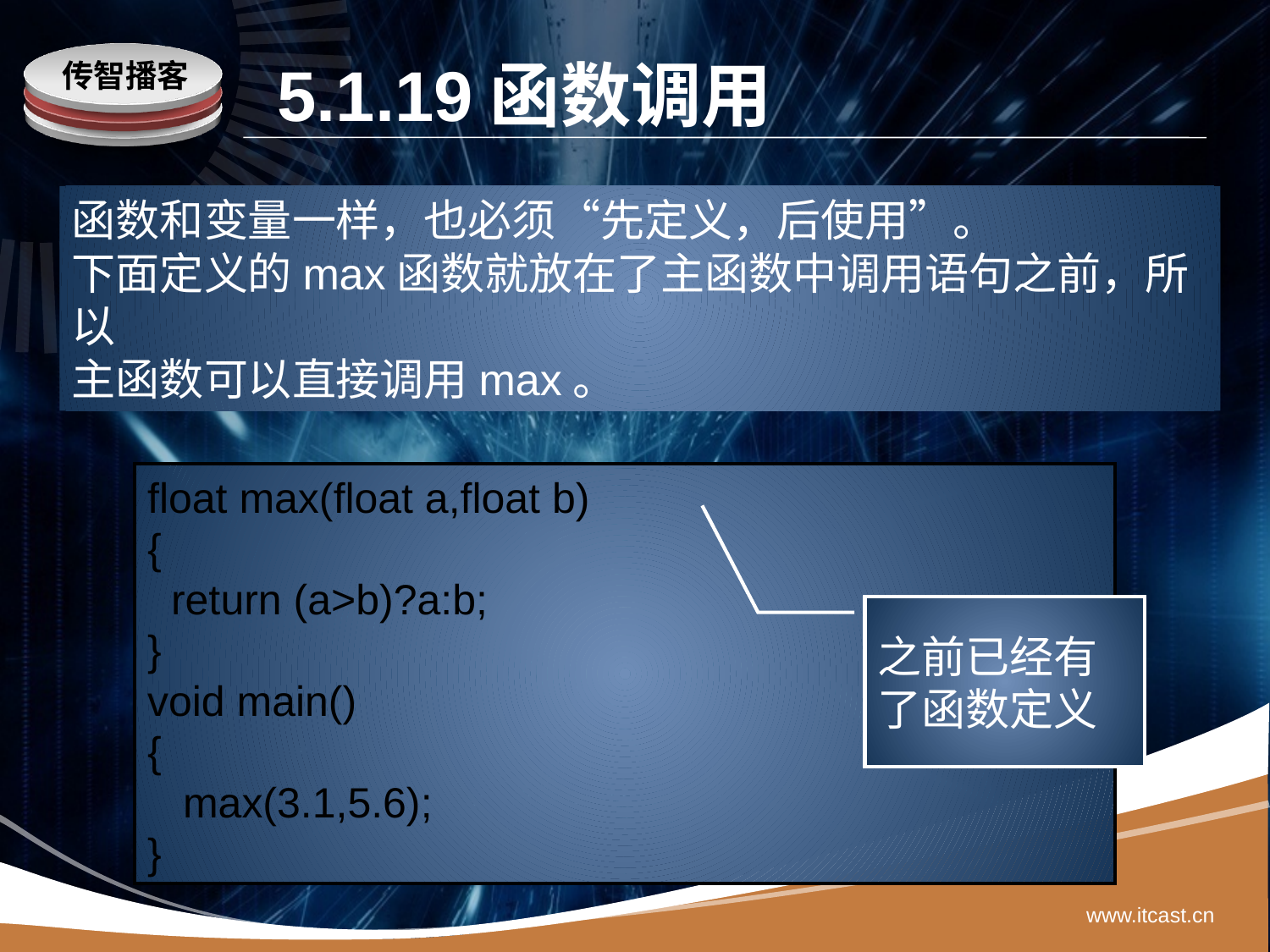

# 5.1.19函数调用
函数和变量一样，也必须“先定义，后使用”。
下面定义的max函数就放在了主函数中调用语句之前，所以
主函数可以直接调用max。
float max(float a,float b)
{
  return (a>b)?a:b;
}
void main()
{
   max(3.1,5.6);
}
之前已经有了函数定义
www.itcast.cn